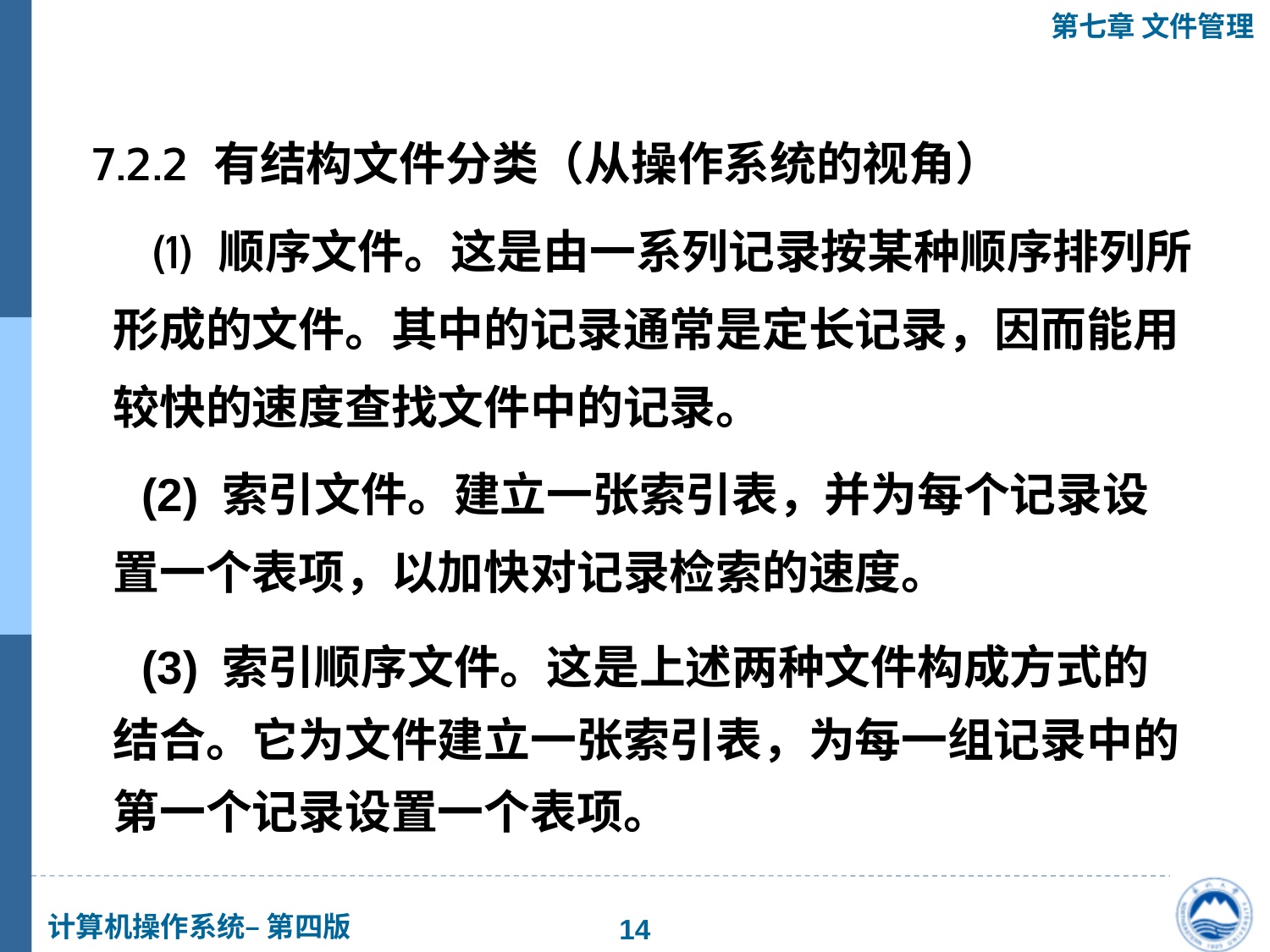

7.2.2 有结构文件分类（从操作系统的视角）
     (1) 顺序文件。这是由一系列记录按某种顺序排列所形成的文件。其中的记录通常是定长记录，因而能用较快的速度查找文件中的记录。
     (2) 索引文件。建立一张索引表，并为每个记录设置一个表项，以加快对记录检索的速度。
     (3) 索引顺序文件。这是上述两种文件构成方式的结合。它为文件建立一张索引表，为每一组记录中的第一个记录设置一个表项。